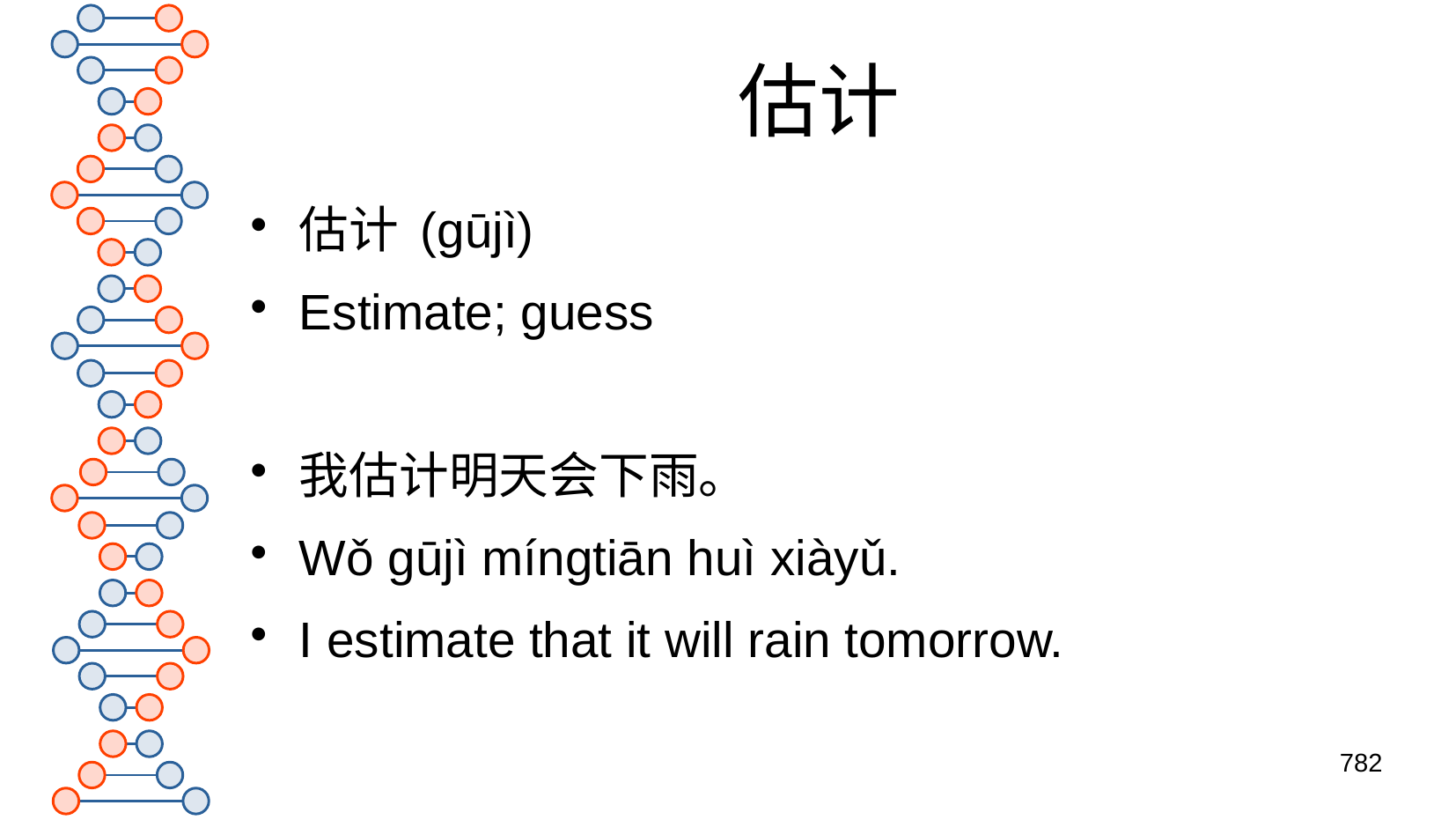

# 估计
估计 (gūjì)
Estimate; guess

我估计明天会下雨。
Wǒ gūjì míngtiān huì xiàyǔ.
I estimate that it will rain tomorrow.

782